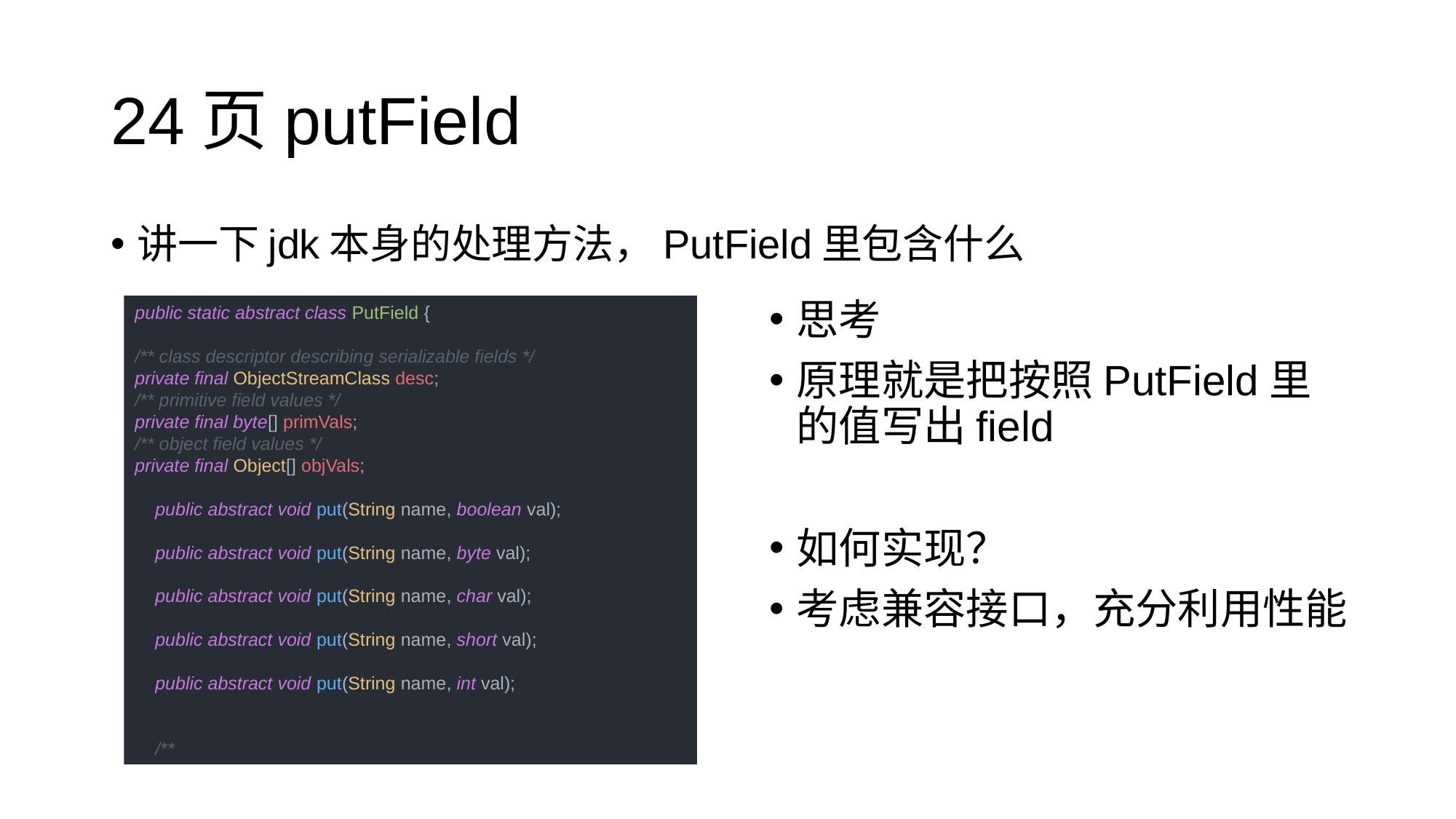

# 24页putField
讲一下jdk本身的处理方法，PutField里包含什么

public static abstract class PutField {

/** class descriptor describing serializable fields */
private final ObjectStreamClass desc;
/** primitive field values */
private final byte[] primVals;
/** object field values */
private final Object[] objVals;
    public abstract void put(String name, boolean val);
    public abstract void put(String name, byte val);
    public abstract void put(String name, char val);
    public abstract void put(String name, short val);
    public abstract void put(String name, int val);
    /**
思考
原理就是把按照PutField里的值写出field

如何实现？
考虑兼容接口，充分利用性能